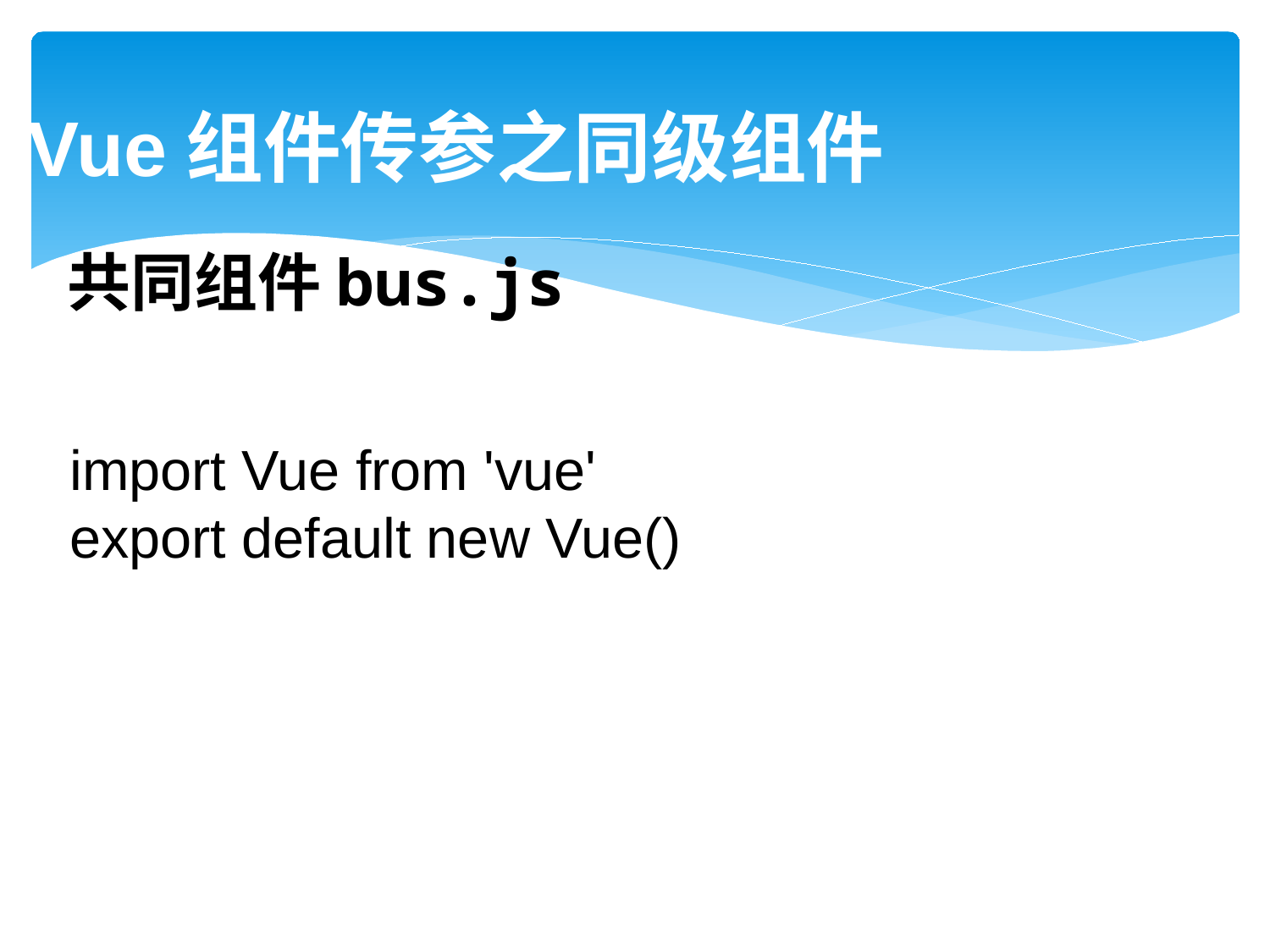

# Vue组件传参之同级组件
共同组件bus.js
import Vue from 'vue'
export default new Vue()